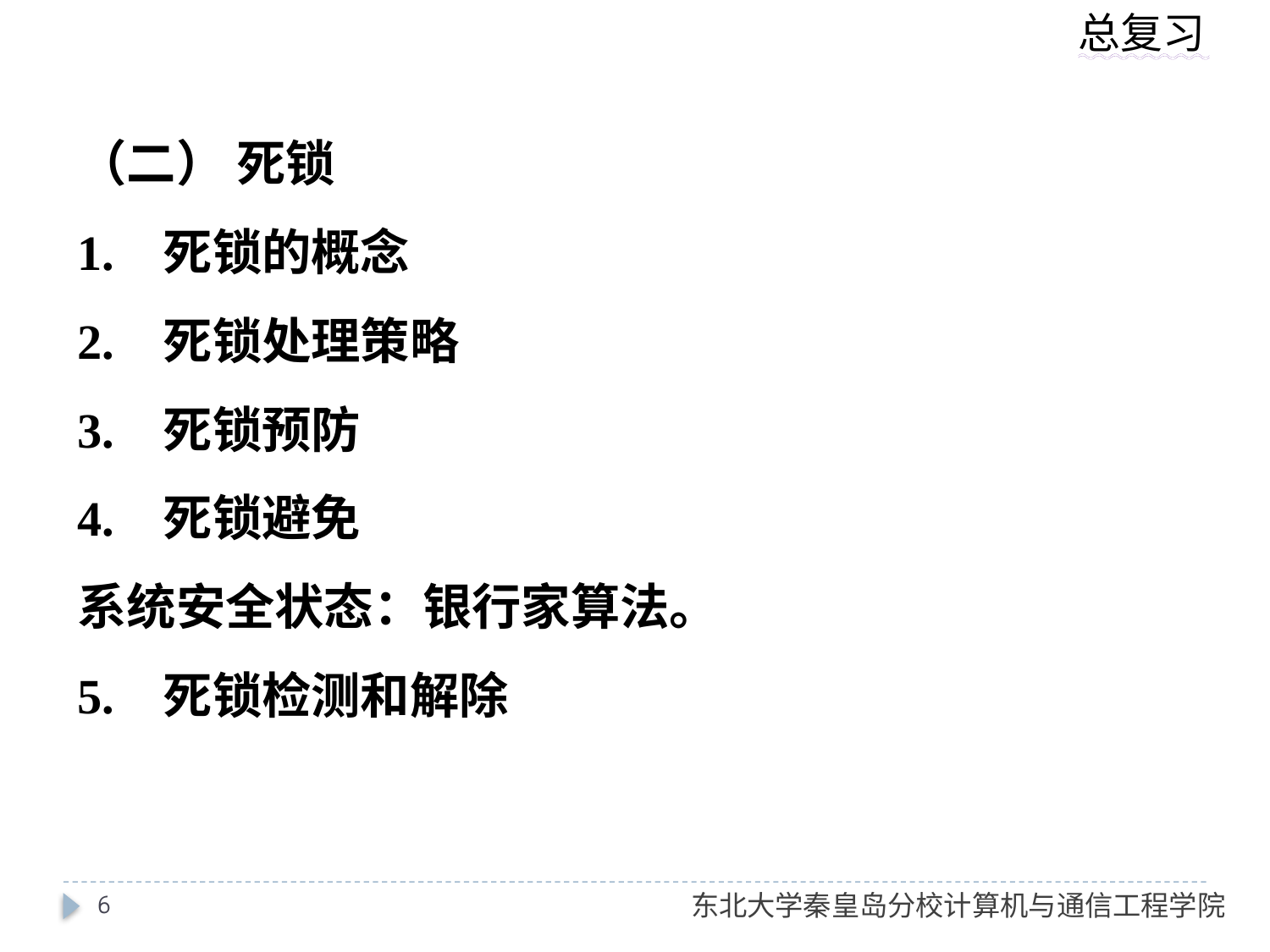

（二） 死锁
1.   死锁的概念
2.   死锁处理策略
3.   死锁预防
4.   死锁避免
系统安全状态：银行家算法。
5.   死锁检测和解除
6